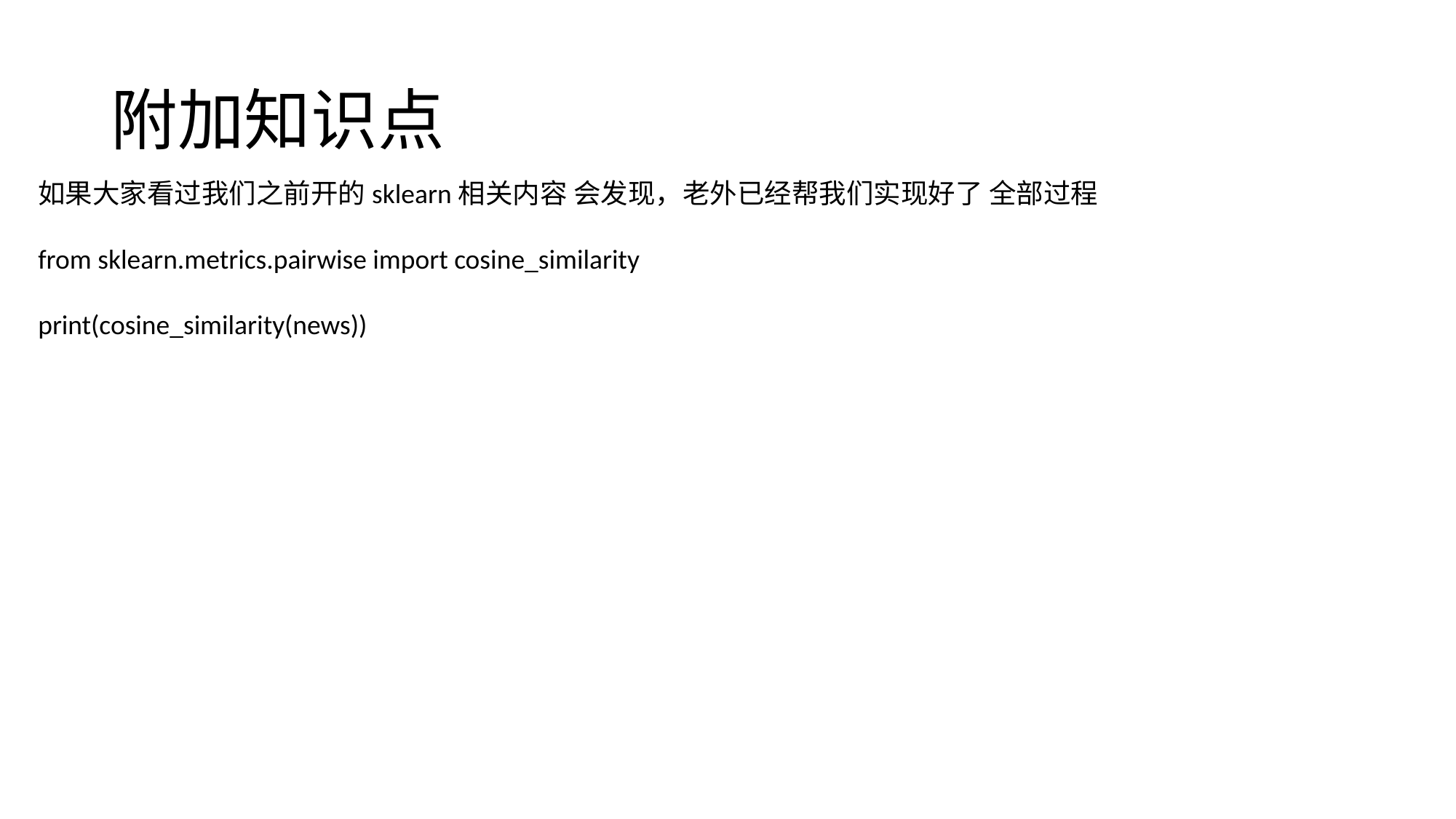

# 附加知识点
如果大家看过我们之前开的sklearn相关内容 会发现，老外已经帮我们实现好了 全部过程

from sklearn.metrics.pairwise import cosine_similarity

print(cosine_similarity(news))